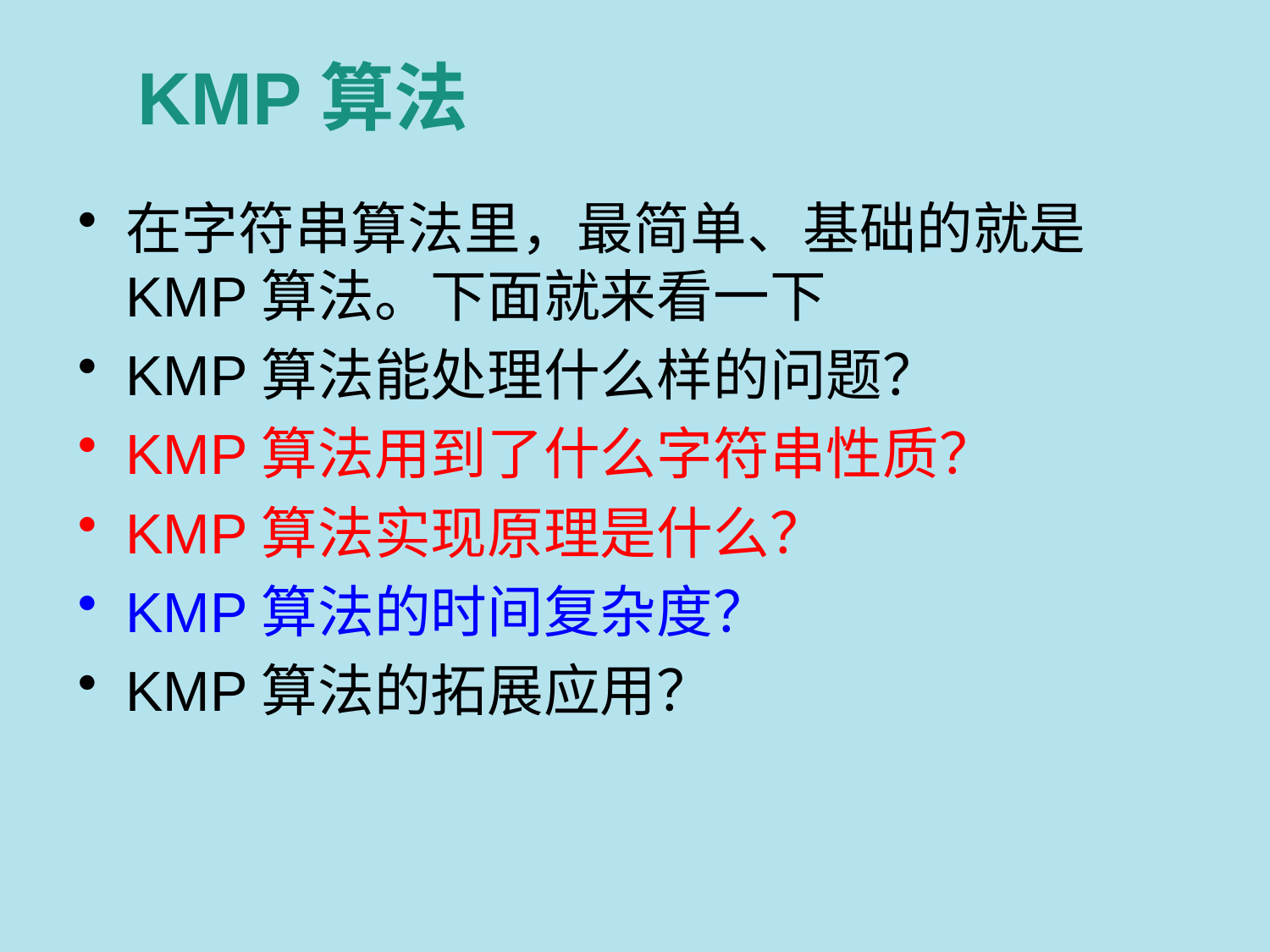

# KMP算法
在字符串算法里，最简单、基础的就是KMP算法。下面就来看一下
KMP算法能处理什么样的问题？
KMP算法用到了什么字符串性质？
KMP算法实现原理是什么？
KMP算法的时间复杂度？
KMP算法的拓展应用？